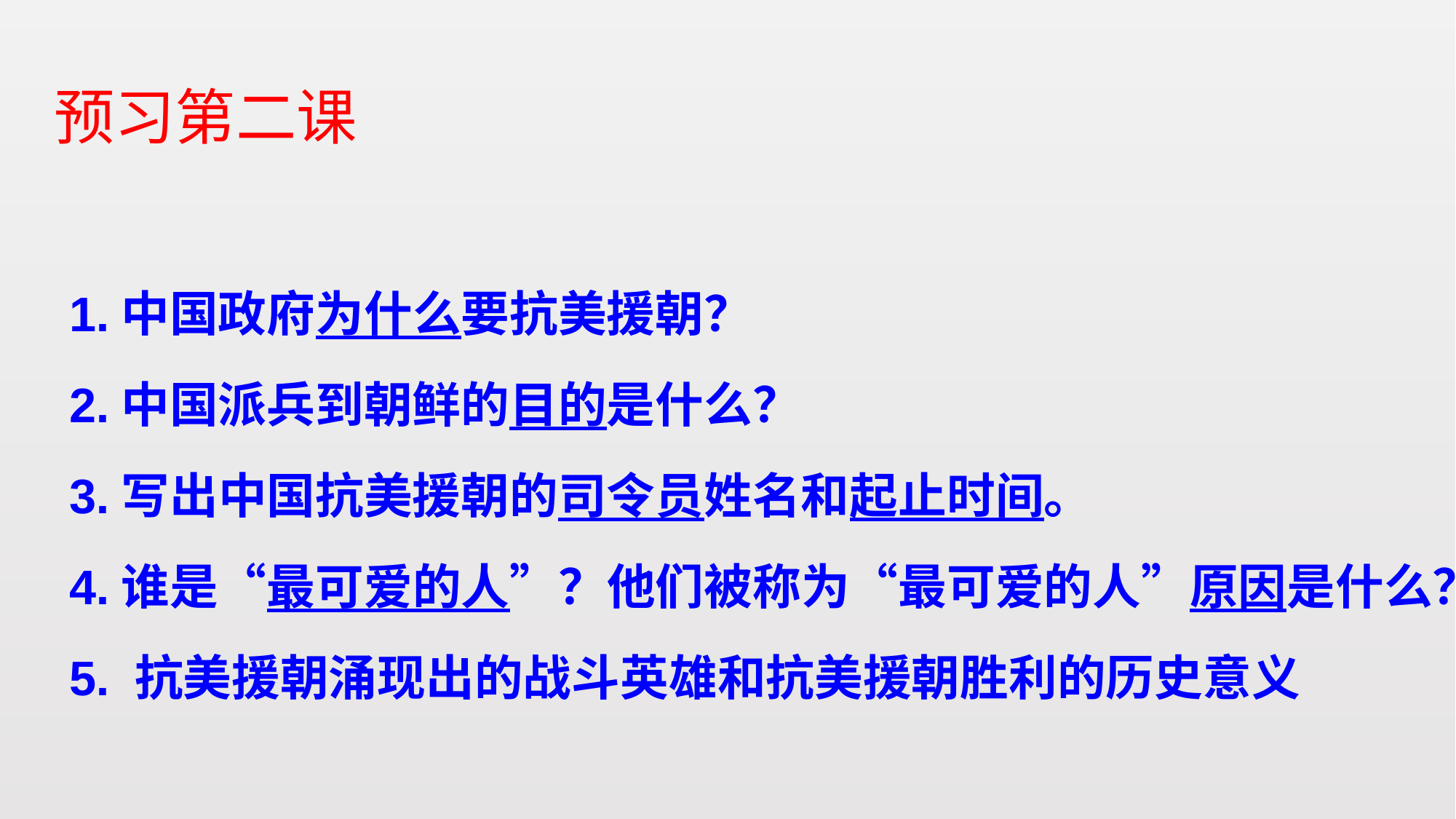

# 预习第二课
1.中国政府为什么要抗美援朝？
2.中国派兵到朝鲜的目的是什么？
3.写出中国抗美援朝的司令员姓名和起止时间。
4.谁是“最可爱的人”？他们被称为“最可爱的人”原因是什么？
5. 抗美援朝涌现出的战斗英雄和抗美援朝胜利的历史意义